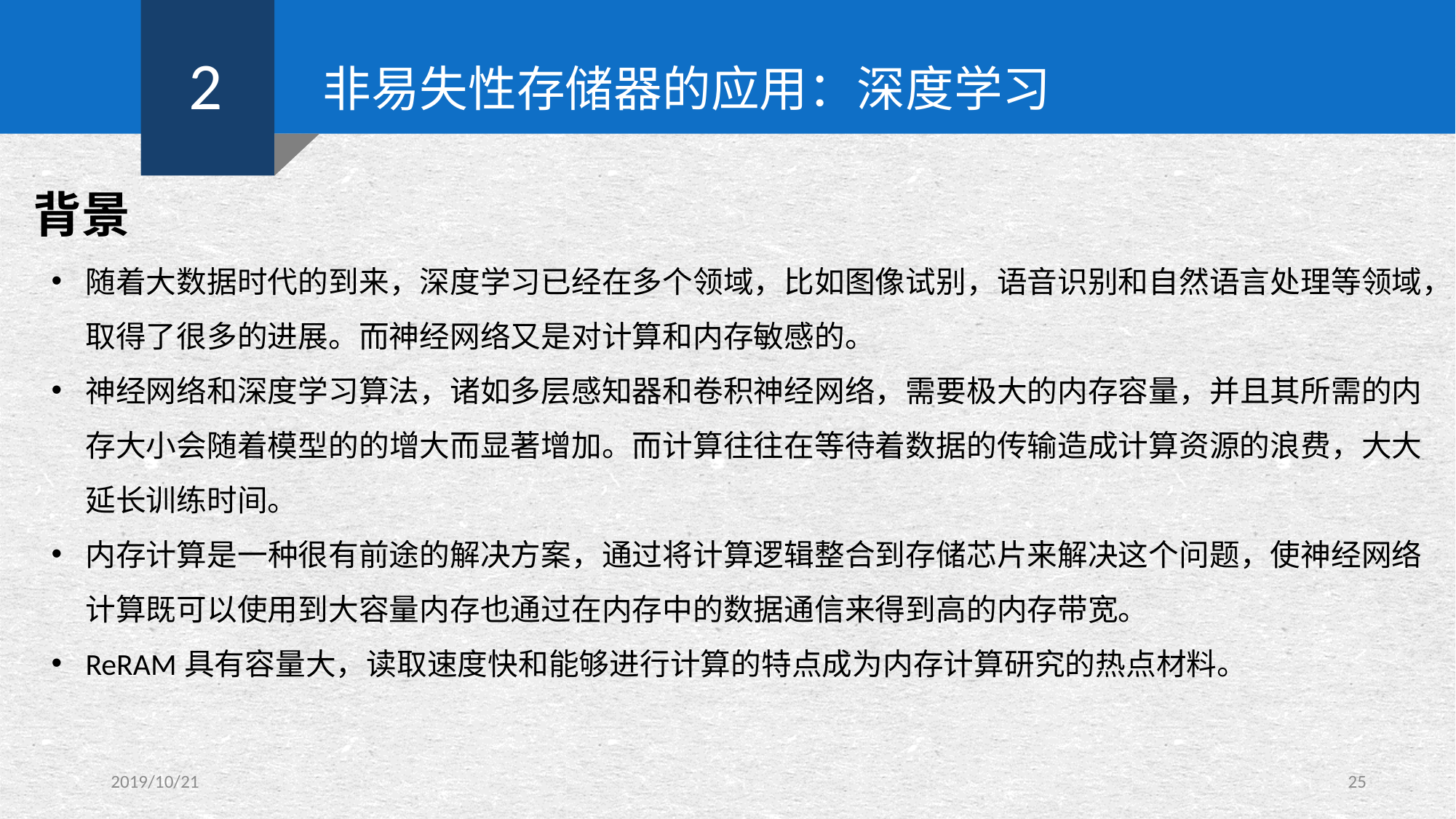

2
非易失性存储器的应用：深度学习

背景
随着大数据时代的到来，深度学习已经在多个领域，比如图像试别，语音识别和自然语言处理等领域，取得了很多的进展。而神经网络又是对计算和内存敏感的。
神经网络和深度学习算法，诸如多层感知器和卷积神经网络，需要极大的内存容量，并且其所需的内存大小会随着模型的的增大而显著增加。而计算往往在等待着数据的传输造成计算资源的浪费，大大延长训练时间。
内存计算是一种很有前途的解决方案，通过将计算逻辑整合到存储芯片来解决这个问题，使神经网络计算既可以使用到大容量内存也通过在内存中的数据通信来得到高的内存带宽。
ReRAM具有容量大，读取速度快和能够进行计算的特点成为内存计算研究的热点材料。
2019/10/21
25